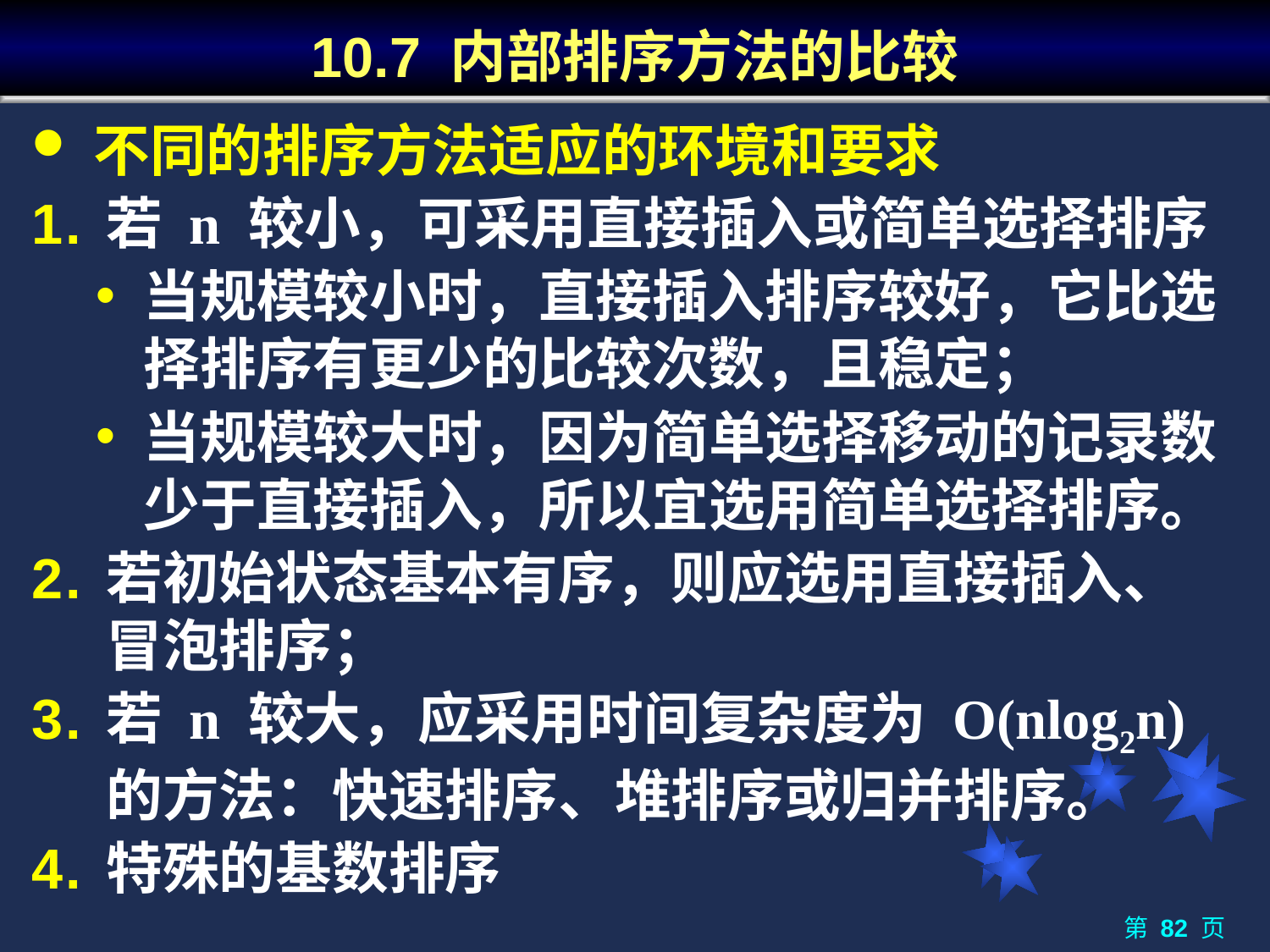

# 10.7 内部排序方法的比较
不同的排序方法适应的环境和要求
若 n 较小，可采用直接插入或简单选择排序
当规模较小时，直接插入排序较好，它比选择排序有更少的比较次数，且稳定；
当规模较大时，因为简单选择移动的记录数少于直接插入，所以宜选用简单选择排序。
若初始状态基本有序，则应选用直接插入、冒泡排序；
若 n 较大，应采用时间复杂度为 O(nlog2n) 的方法：快速排序、堆排序或归并排序。
特殊的基数排序
第 82 页